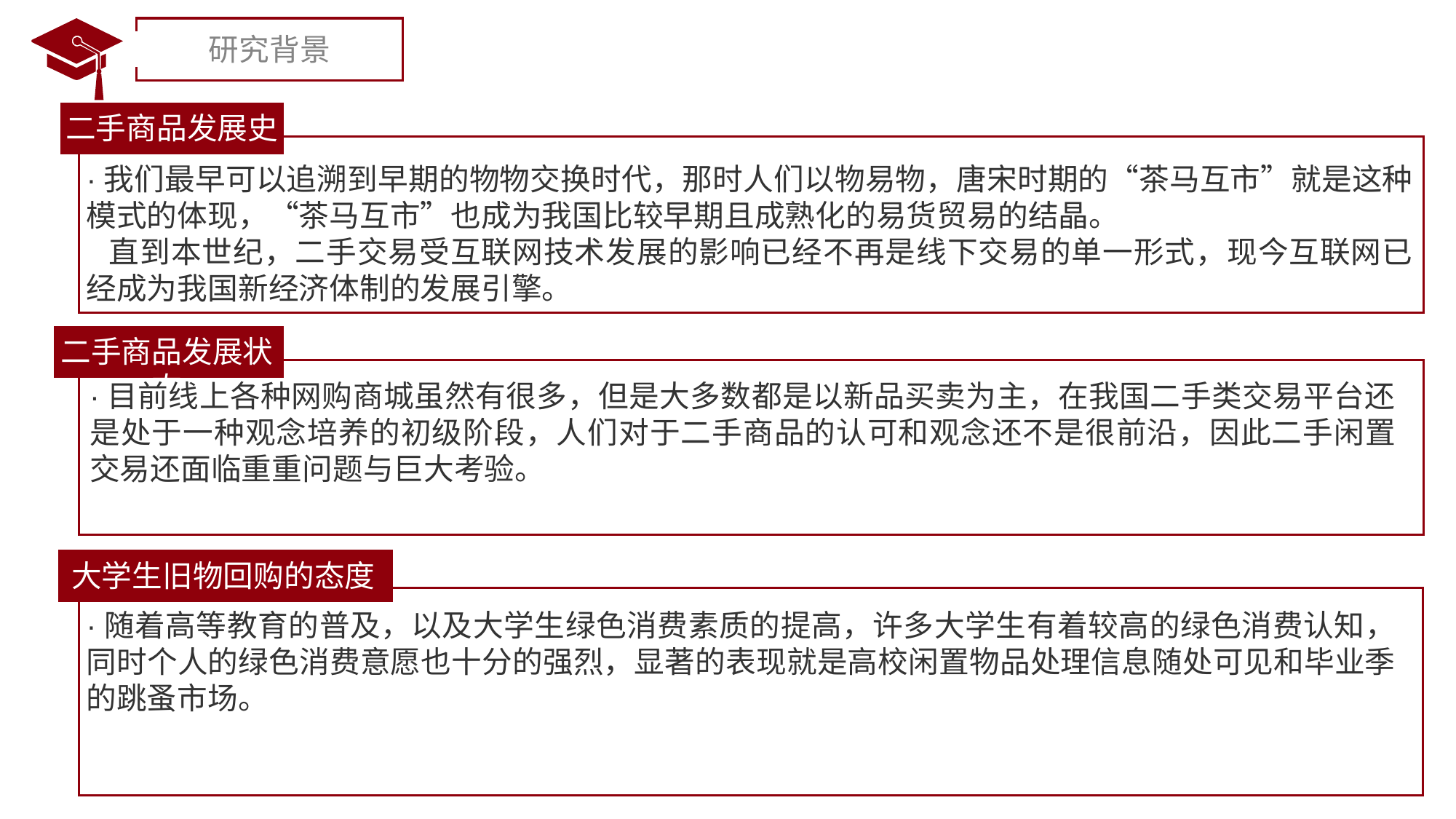

研究背景

二手商品发展史

·我们最早可以追溯到早期的物物交换时代，那时人们以物易物，唐宋时期的“茶马互市”就是这种模式的体现，“茶马互市”也成为我国比较早期且成熟化的易货贸易的结晶。
  直到本世纪，二手交易受互联网技术发展的影响已经不再是线下交易的单一形式，现今互联网已经成为我国新经济体制的发展引擎。

二手商品发展状态

·目前线上各种网购商城虽然有很多，但是大多数都是以新品买卖为主，在我国二手类交易平台还是处于一种观念培养的初级阶段，人们对于二手商品的认可和观念还不是很前沿，因此二手闲置交易还面临重重问题与巨大考验。

大学生旧物回购的态度

·随着高等教育的普及，以及大学生绿色消费素质的提高，许多大学生有着较高的绿色消费认知，同时个人的绿色消费意愿也十分的强烈，显著的表现就是高校闲置物品处理信息随处可见和毕业季的跳蚤市场。